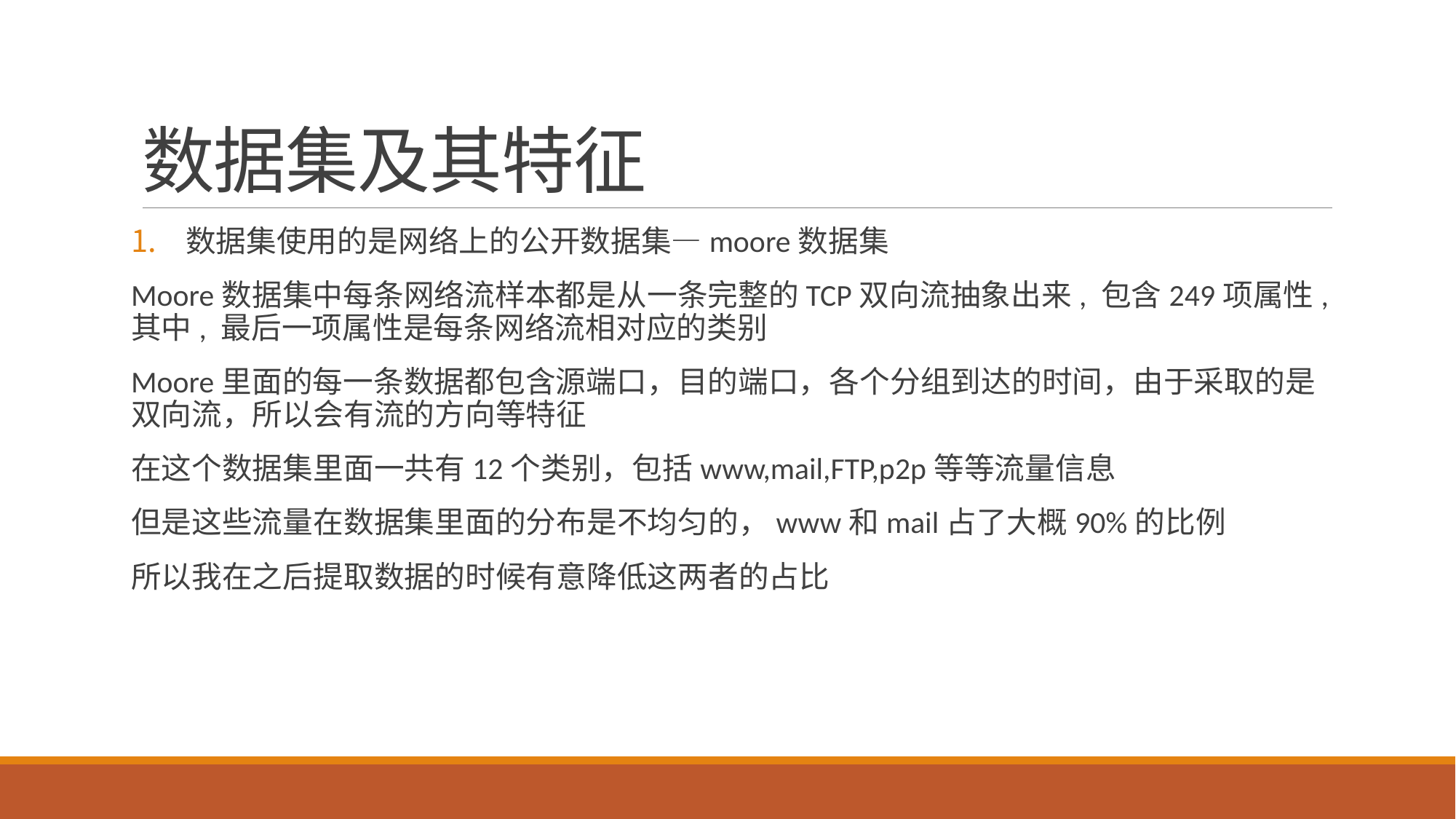

# 数据集及其特征
数据集使用的是网络上的公开数据集—moore数据集
Moore数据集中每条网络流样本都是从一条完整的TCP双向流抽象出来, 包含249项属性, 其中, 最后一项属性是每条网络流相对应的类别
Moore里面的每一条数据都包含源端口，目的端口，各个分组到达的时间，由于采取的是双向流，所以会有流的方向等特征
在这个数据集里面一共有12个类别，包括www,mail,FTP,p2p等等流量信息
但是这些流量在数据集里面的分布是不均匀的，www和mail占了大概90%的比例
所以我在之后提取数据的时候有意降低这两者的占比